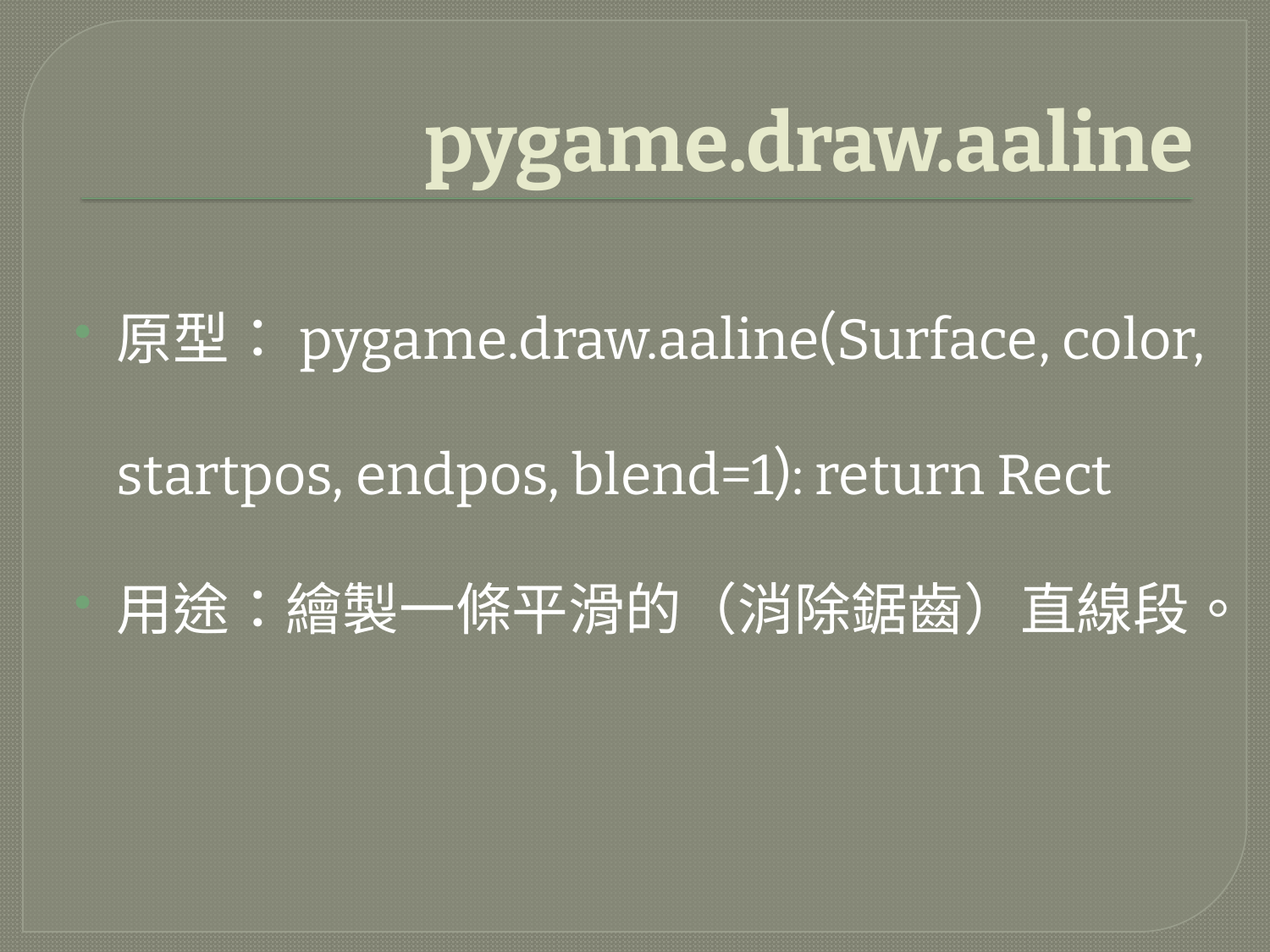

# pygame.draw.aaline
原型：pygame.draw.aaline(Surface, color, startpos, endpos, blend=1): return Rect
用途：繪製一條平滑的（消除鋸齒）直線段。